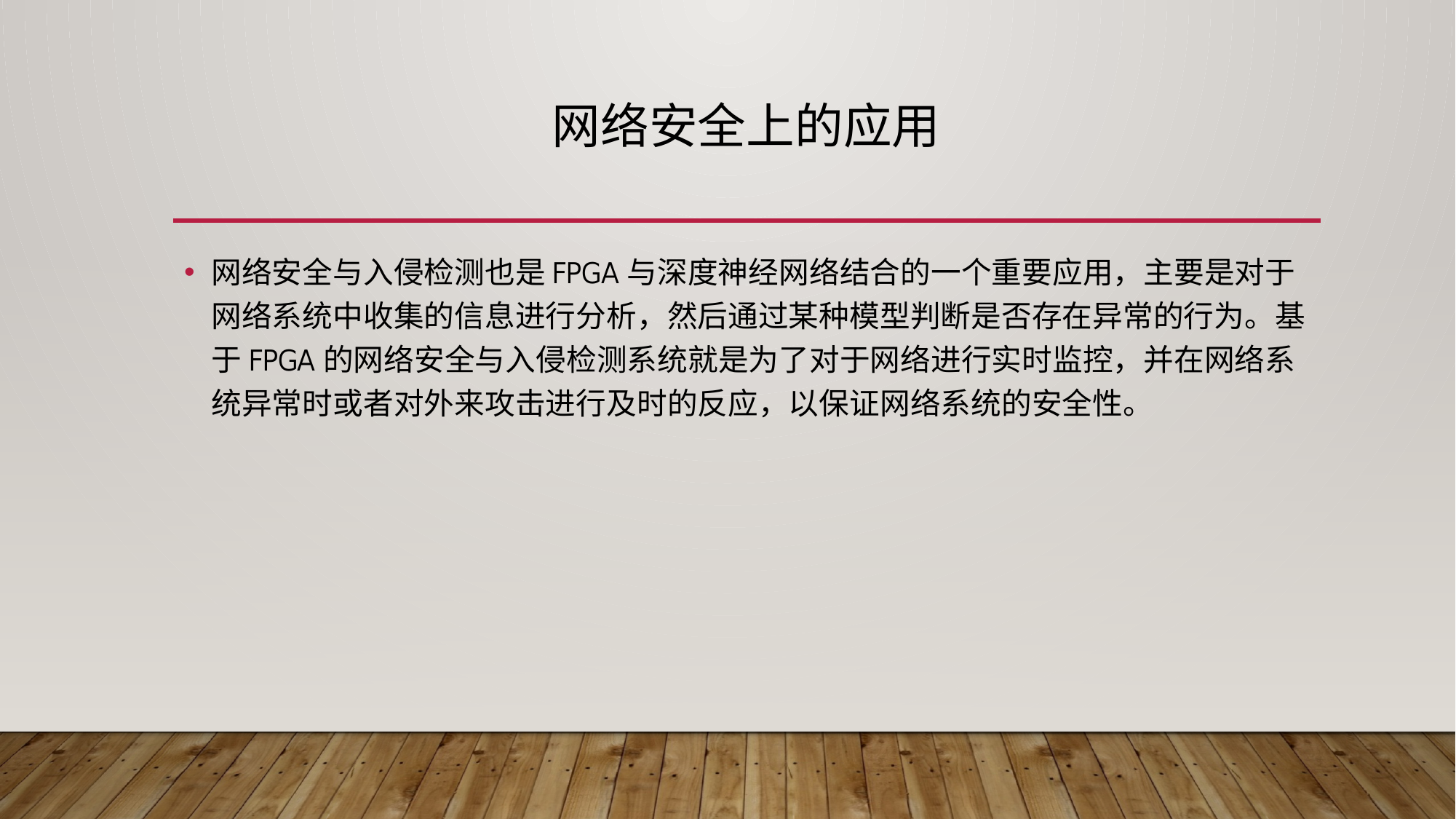

# 网络安全上的应用
网络安全与入侵检测也是FPGA与深度神经网络结合的一个重要应用，主要是对于网络系统中收集的信息进行分析，然后通过某种模型判断是否存在异常的行为。基于FPGA的网络安全与入侵检测系统就是为了对于网络进行实时监控，并在网络系统异常时或者对外来攻击进行及时的反应，以保证网络系统的安全性。